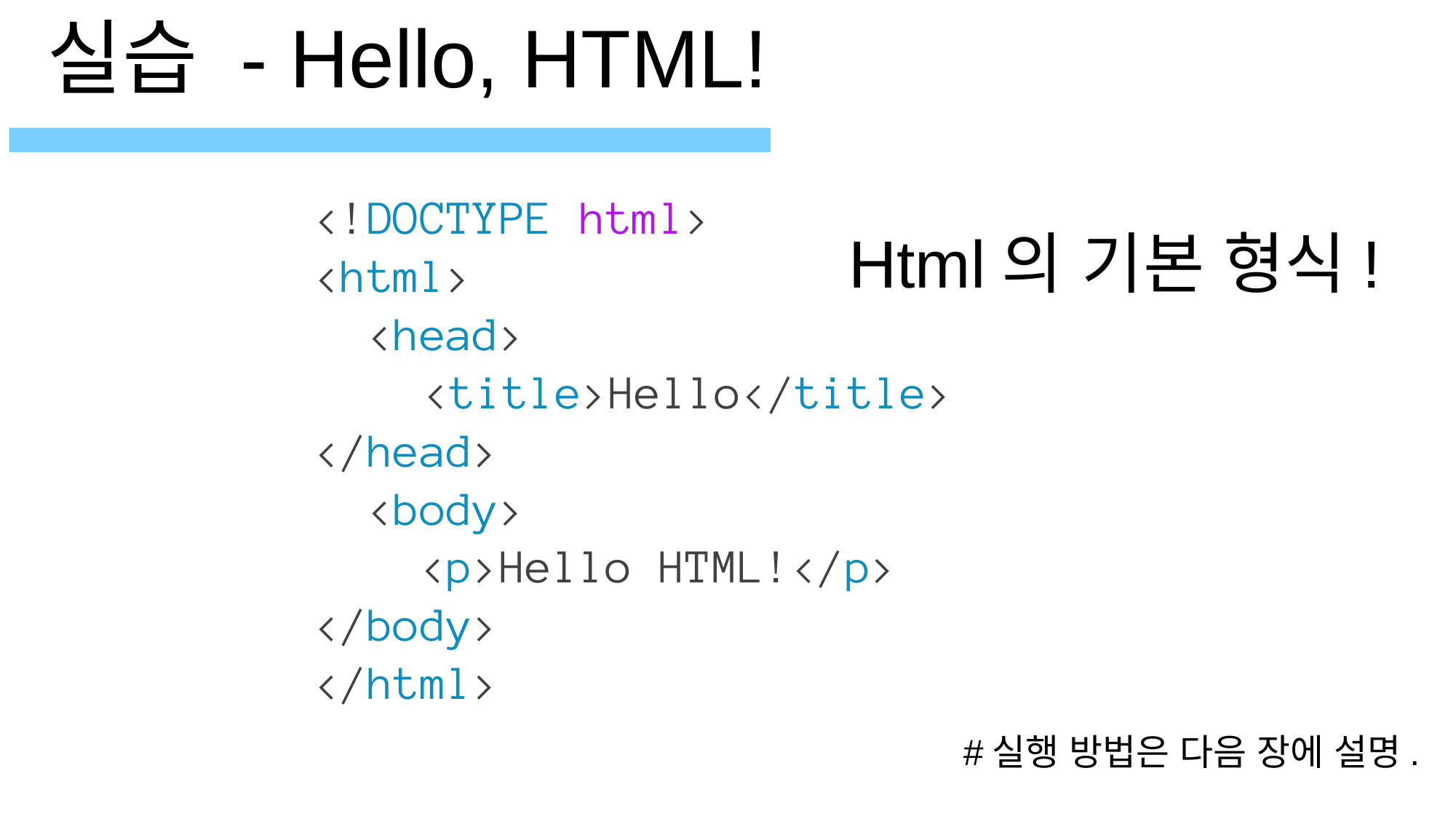

실습 - Hello, HTML!

<!DOCTYPE html>
<html>
  <head>
	<title>Hello</title>
</head>
  <body>
    <p>Hello HTML!</p>
</body>
</html>
Html의 기본 형식!
#실행 방법은 다음 장에 설명.